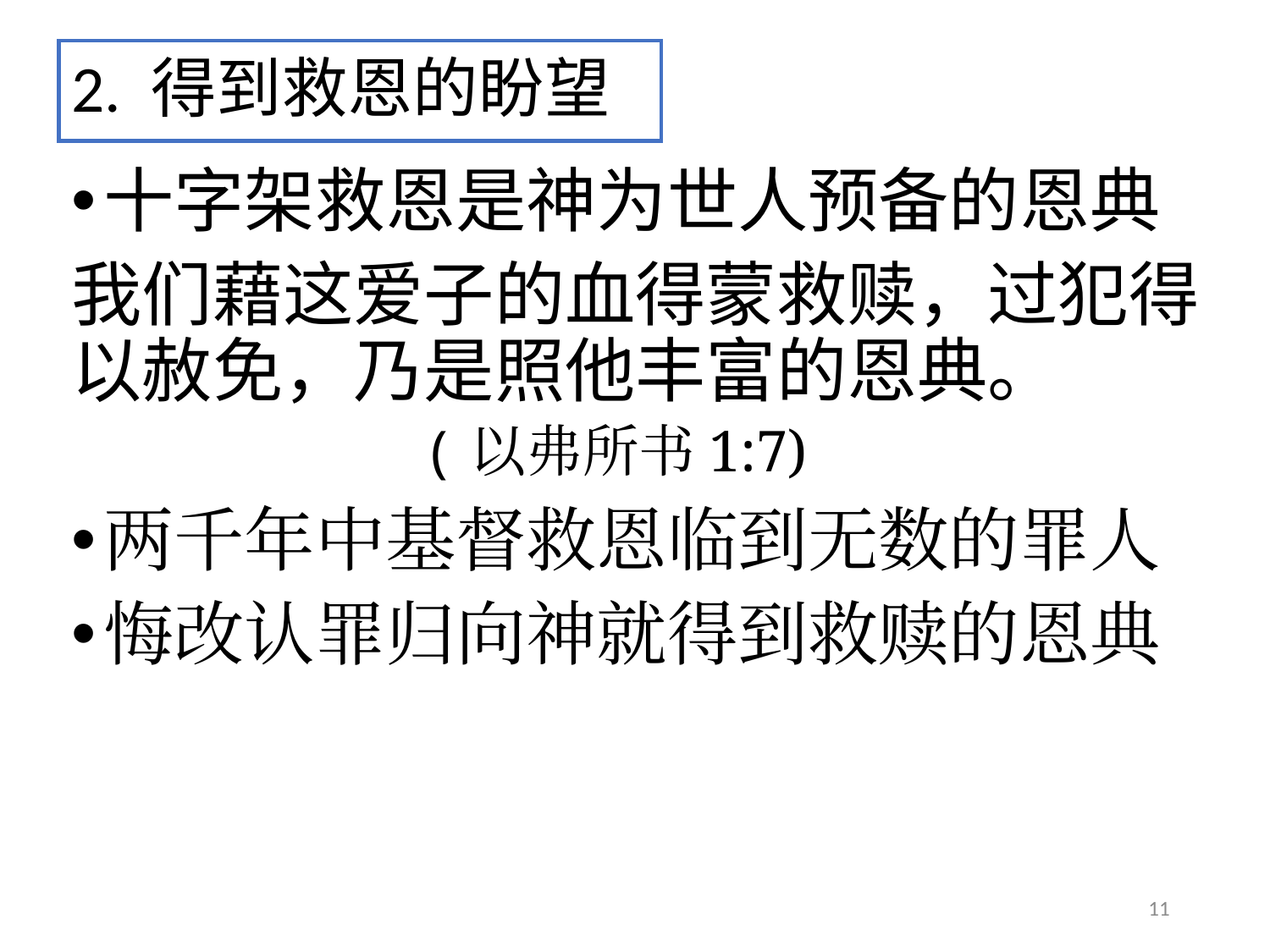

# 2. 得到救恩的盼望
十字架救恩是神为世人预备的恩典
我们藉这爱子的血得蒙救赎，过犯得以赦免，乃是照他丰富的恩典。
                     (以弗所书1:7)
两千年中基督救恩临到无数的罪人
悔改认罪归向神就得到救赎的恩典
11